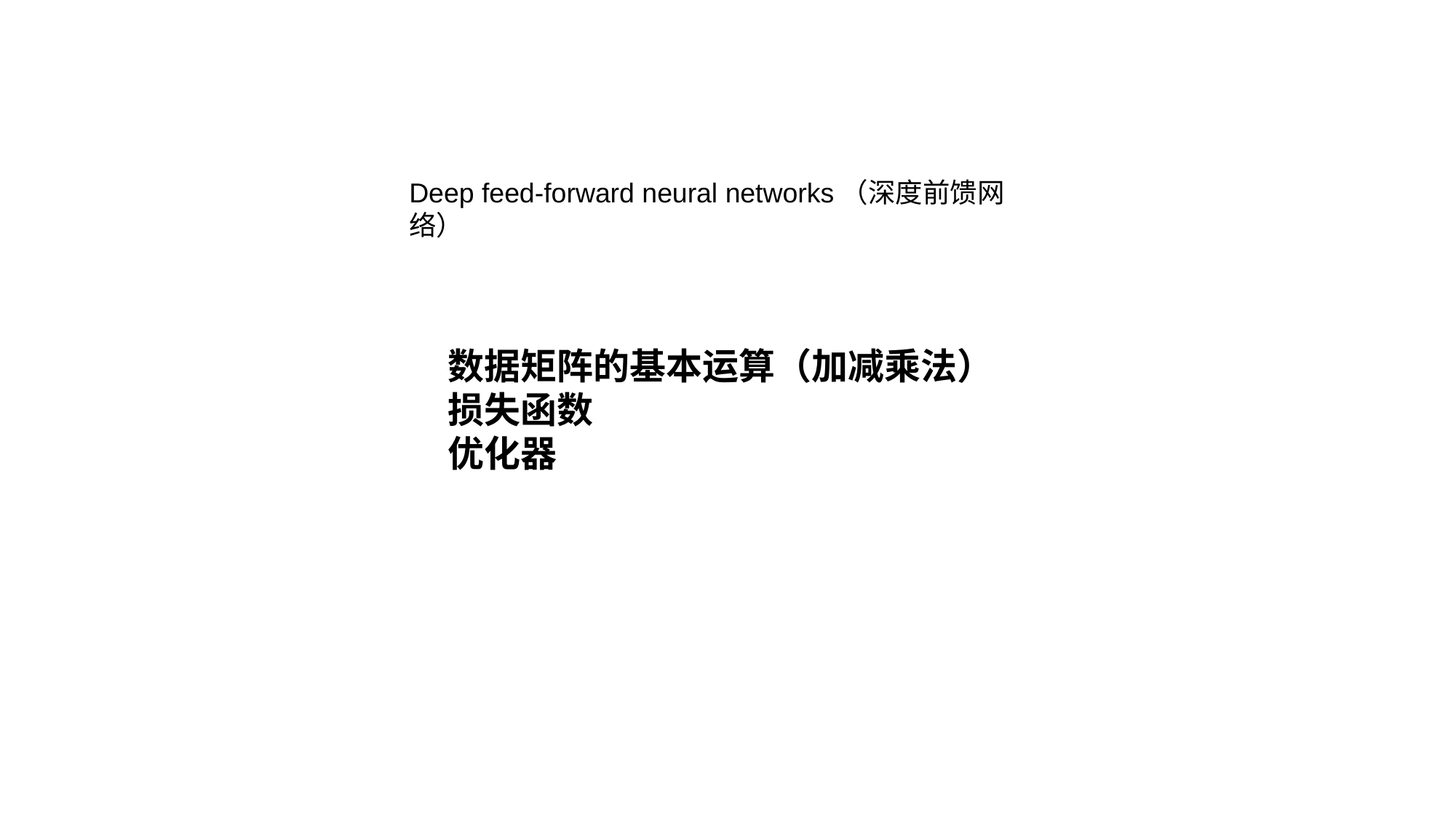

Deep feed‐forward neural networks（深度前馈网络）
数据矩阵的基本运算（加减乘法）
损失函数
优化器